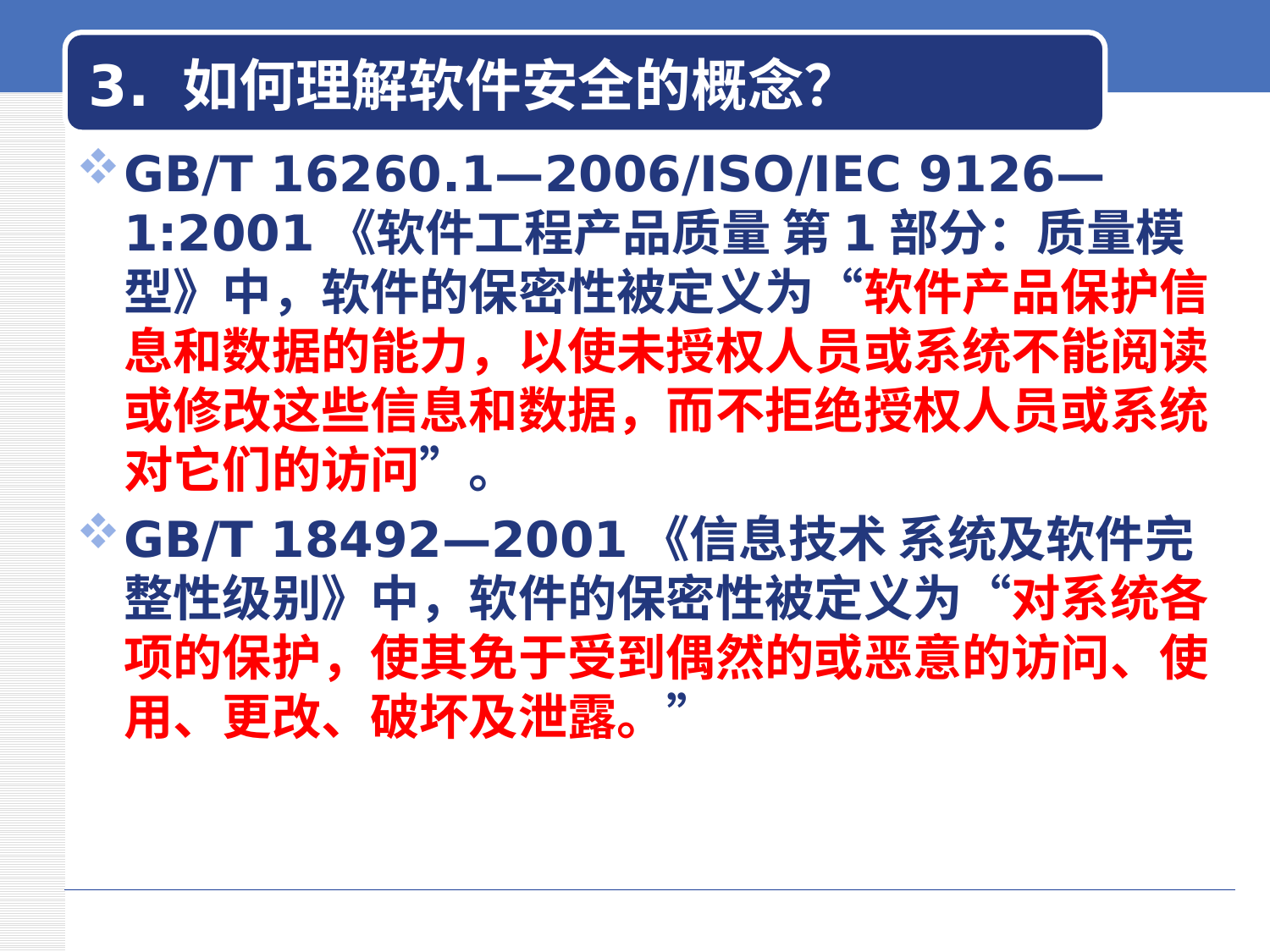

# 3. 如何理解软件安全的概念？
GB/T 16260.1—2006/ISO/IEC 9126—1:2001《软件工程产品质量 第1部分：质量模型》中，软件的保密性被定义为“软件产品保护信息和数据的能力，以使未授权人员或系统不能阅读或修改这些信息和数据，而不拒绝授权人员或系统对它们的访问”。
GB/T 18492—2001《信息技术 系统及软件完整性级别》中，软件的保密性被定义为“对系统各项的保护，使其免于受到偶然的或恶意的访问、使用、更改、破坏及泄露。”